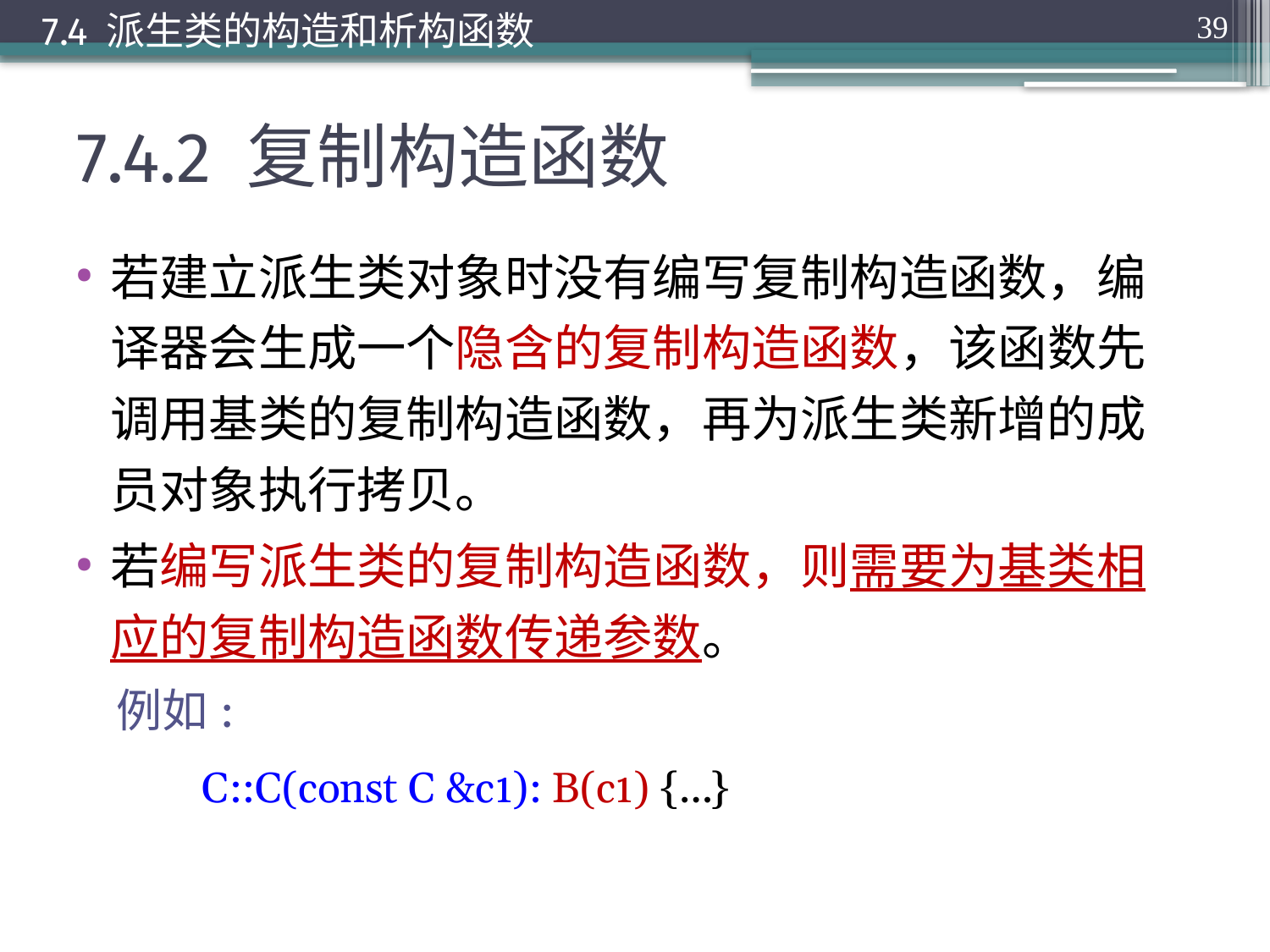

7.4 派生类的构造和析构函数
39
# 7.4.2 复制构造函数
若建立派生类对象时没有编写复制构造函数，编译器会生成一个隐含的复制构造函数，该函数先调用基类的复制构造函数，再为派生类新增的成员对象执行拷贝。
若编写派生类的复制构造函数，则需要为基类相应的复制构造函数传递参数。
例如:
	C::C(const C &c1): B(c1) {…}